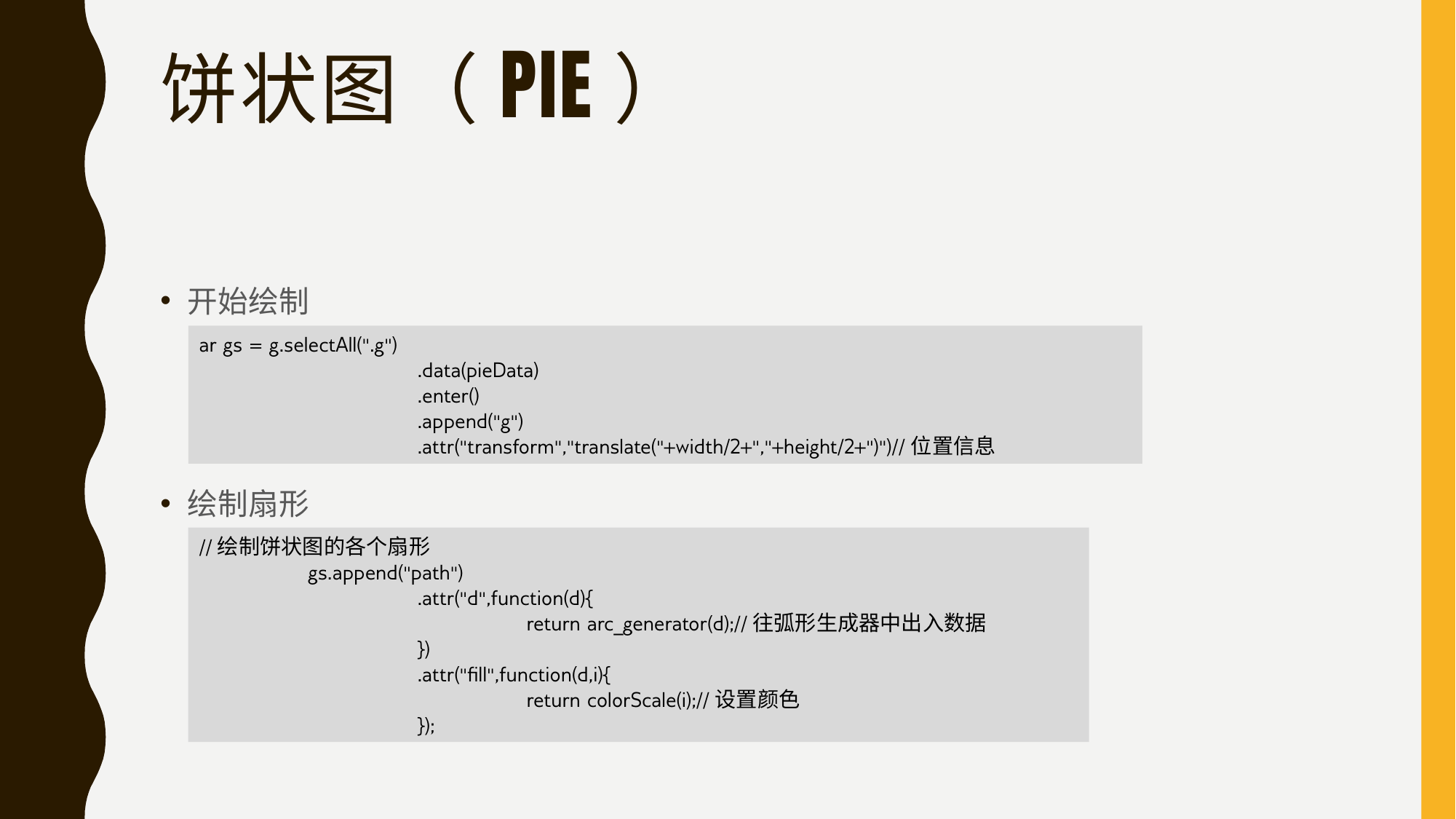

# 饼状图（Pie）
开始绘制

绘制扇形

ar gs = g.selectAll(".g")
    		.data(pieData)
    		.enter()
    		.append("g")
    		.attr("transform","translate("+width/2+","+height/2+")")//位置信息
//绘制饼状图的各个扇形
    	gs.append("path")
    		.attr("d",function(d){
    			return arc_generator(d);//往弧形生成器中出入数据
    		})
    		.attr("fill",function(d,i){
    			return colorScale(i);//设置颜色
    		});